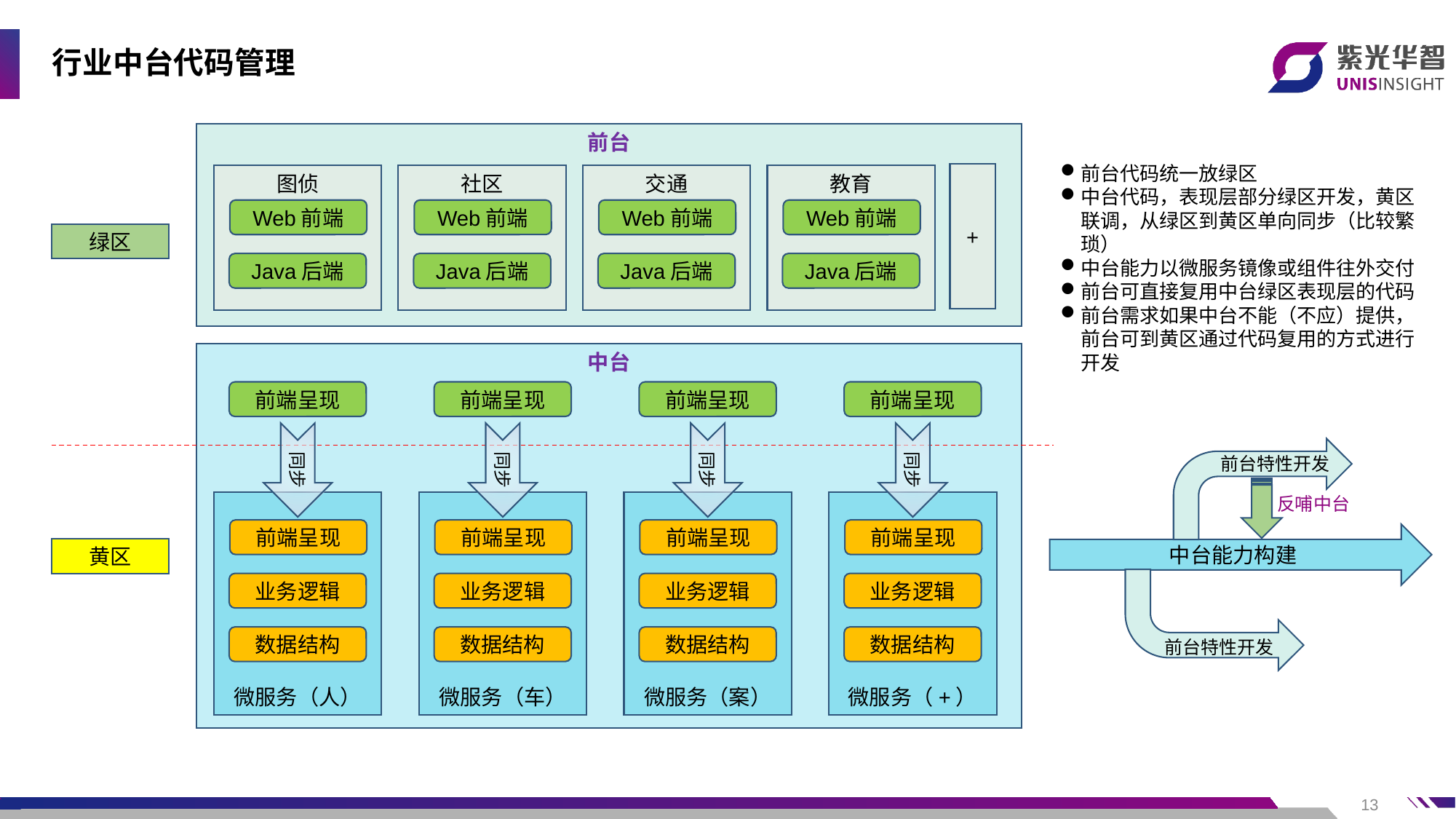

# 行业中台代码管理
前台
前台代码统一放绿区
中台代码，表现层部分绿区开发，黄区联调，从绿区到黄区单向同步（比较繁琐）
中台能力以微服务镜像或组件往外交付
前台可直接复用中台绿区表现层的代码
前台需求如果中台不能（不应）提供，前台可到黄区通过代码复用的方式进行开发
+
教育
Web前端
Java后端
社区
Web前端
Java后端
交通
Web前端
Java后端
图侦
Web前端
Java后端
绿区
中台
前端呈现
微服务（人）
前端呈现
业务逻辑
数据结构
同步
前端呈现
微服务（车）
前端呈现
业务逻辑
数据结构
同步
前端呈现
微服务（案）
前端呈现
业务逻辑
数据结构
同步
前端呈现
微服务（+）
前端呈现
业务逻辑
数据结构
同步

前台特性开发
反哺中台

中台能力构建
黄区

前台特性开发